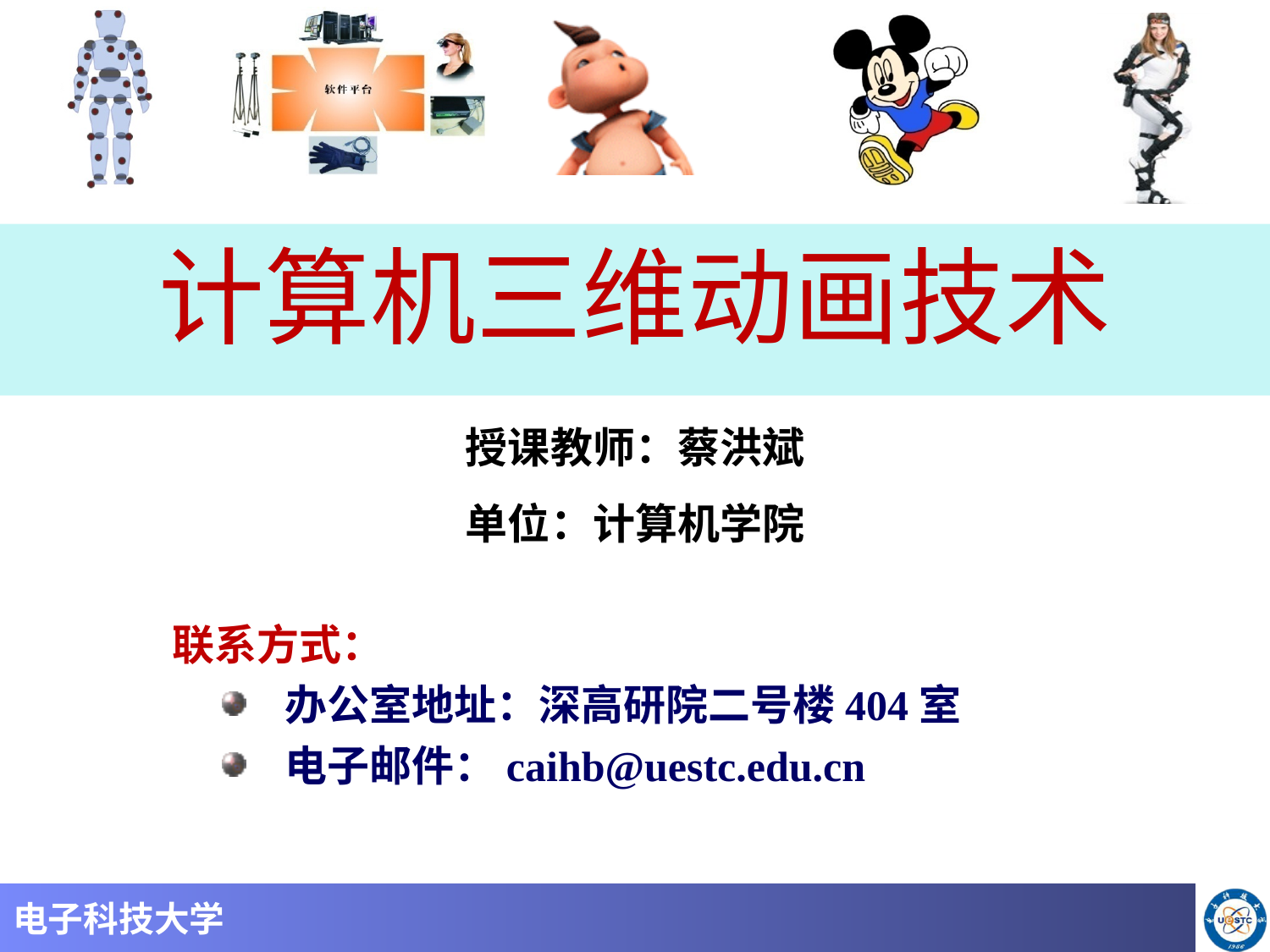

计算机三维动画技术
授课教师：蔡洪斌
单位：计算机学院
联系方式：
办公室地址：深高研院二号楼404室
电子邮件：caihb@uestc.edu.cn